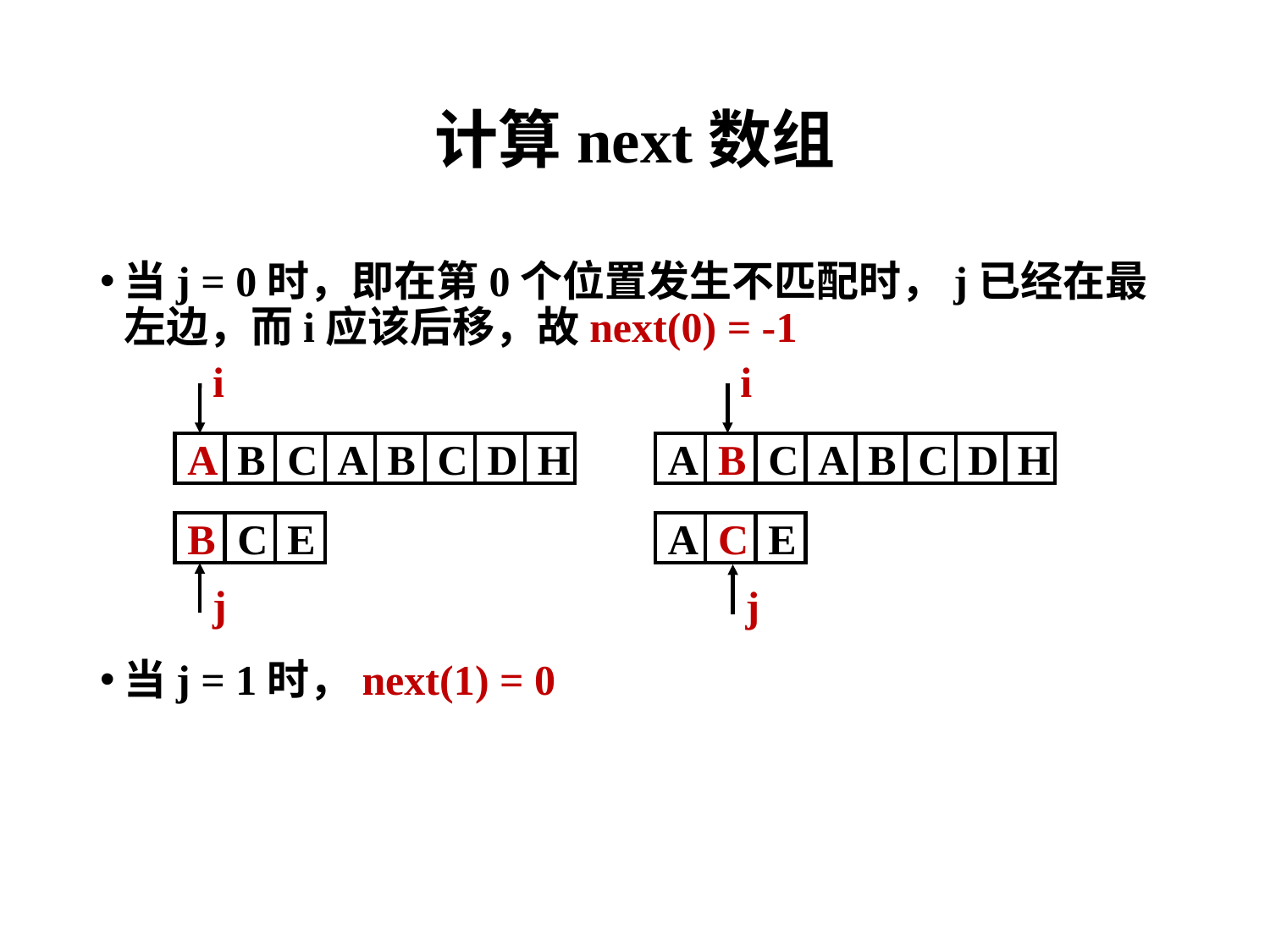

# 计算next数组
当j = 0时，即在第0个位置发生不匹配时，j已经在最左边，而i应该后移，故next(0) = -1

当j = 1时，next(1) = 0

i
i
A
B
C
A
B
C
D
H
A
B
C
A
B
C
D
H
B
C
E
A
C
E
j
j